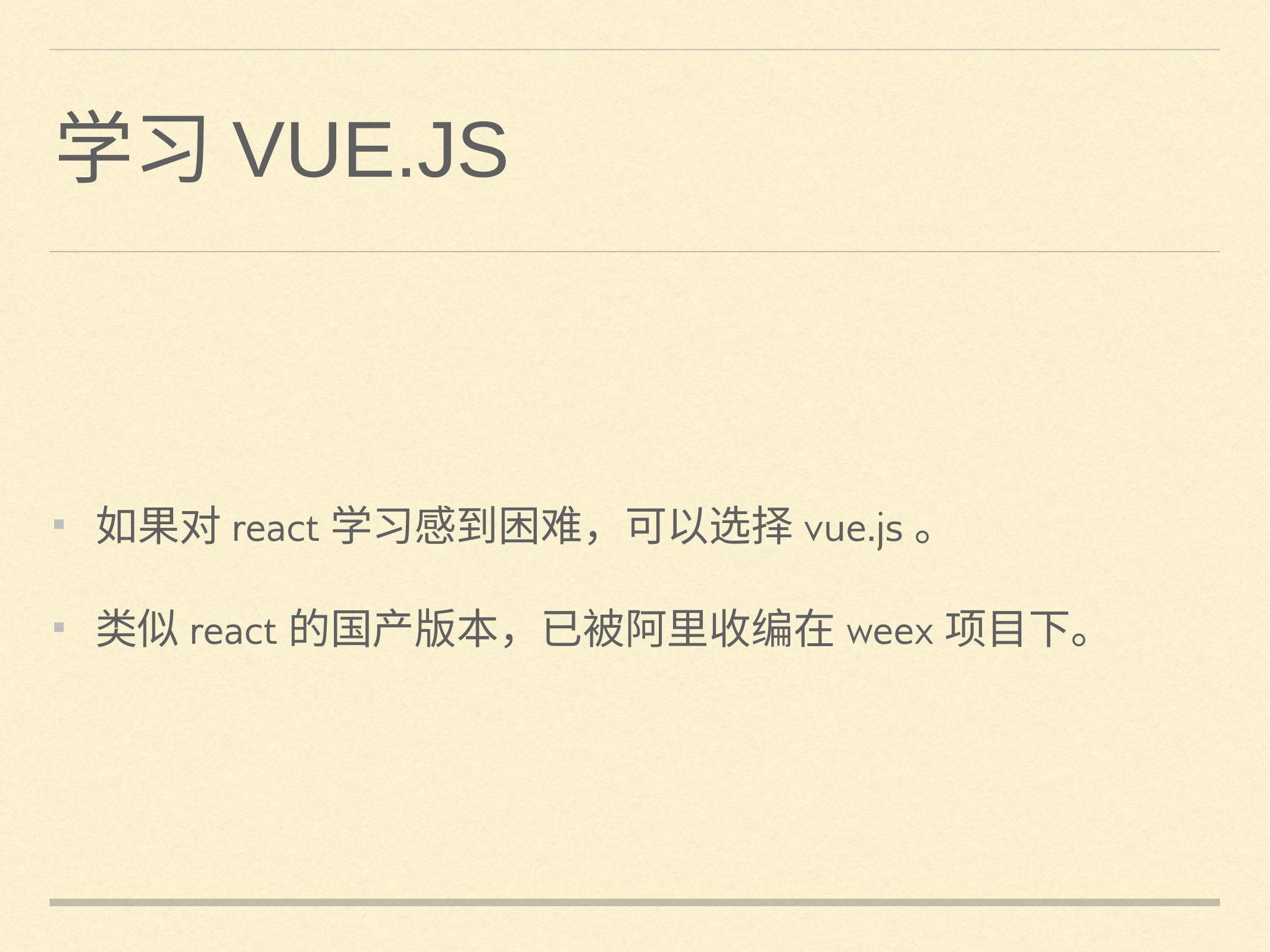

# 学习VUE.JS
如果对react学习感到困难，可以选择vue.js。
类似react的国产版本，已被阿里收编在weex项目下。